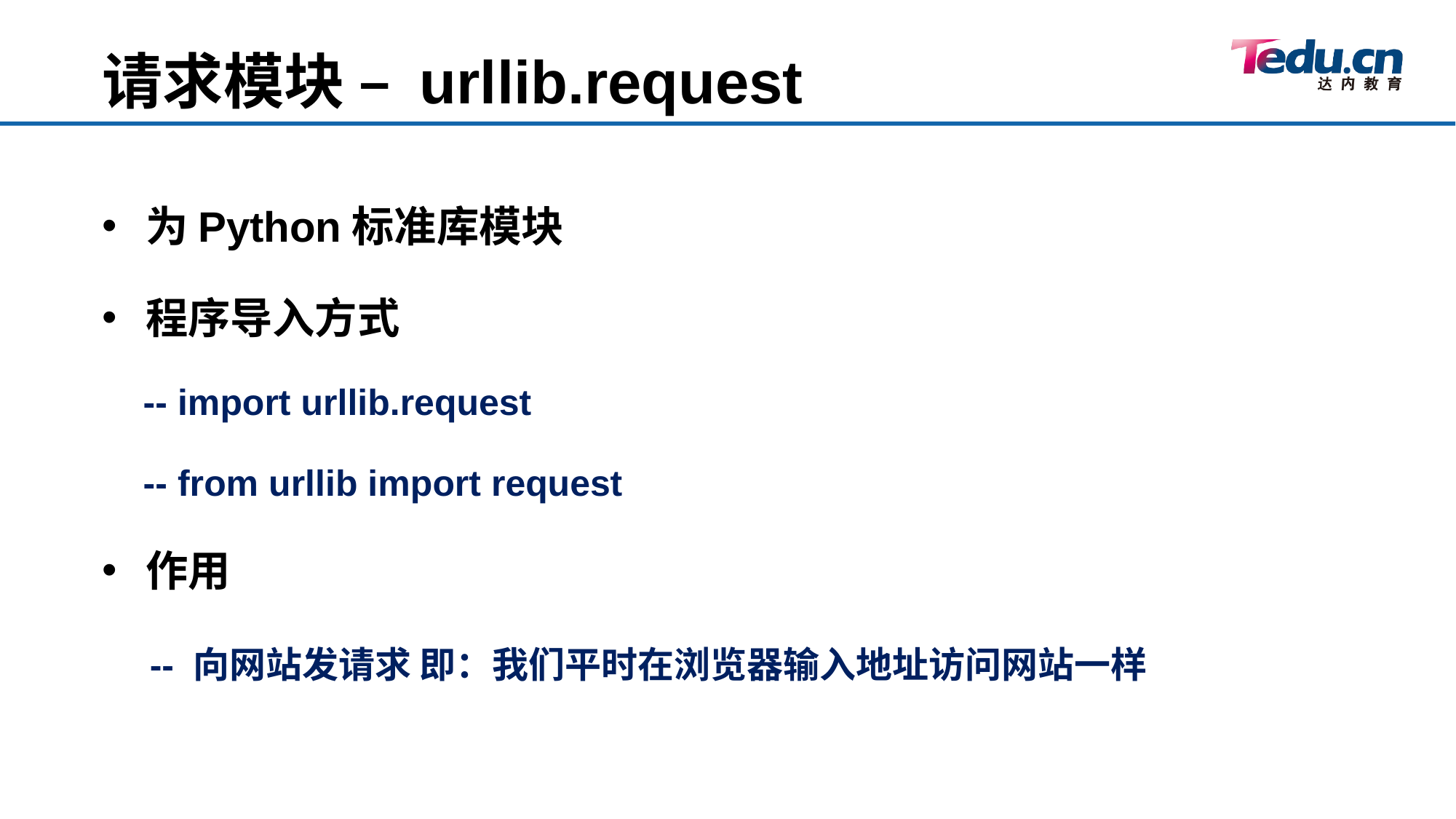

请求模块 – urllib.request
为Python标准库模块
程序导入方式
    -- import urllib.request
    -- from urllib import request
作用
    -- 向网站发请求 即：我们平时在浏览器输入地址访问网站一样